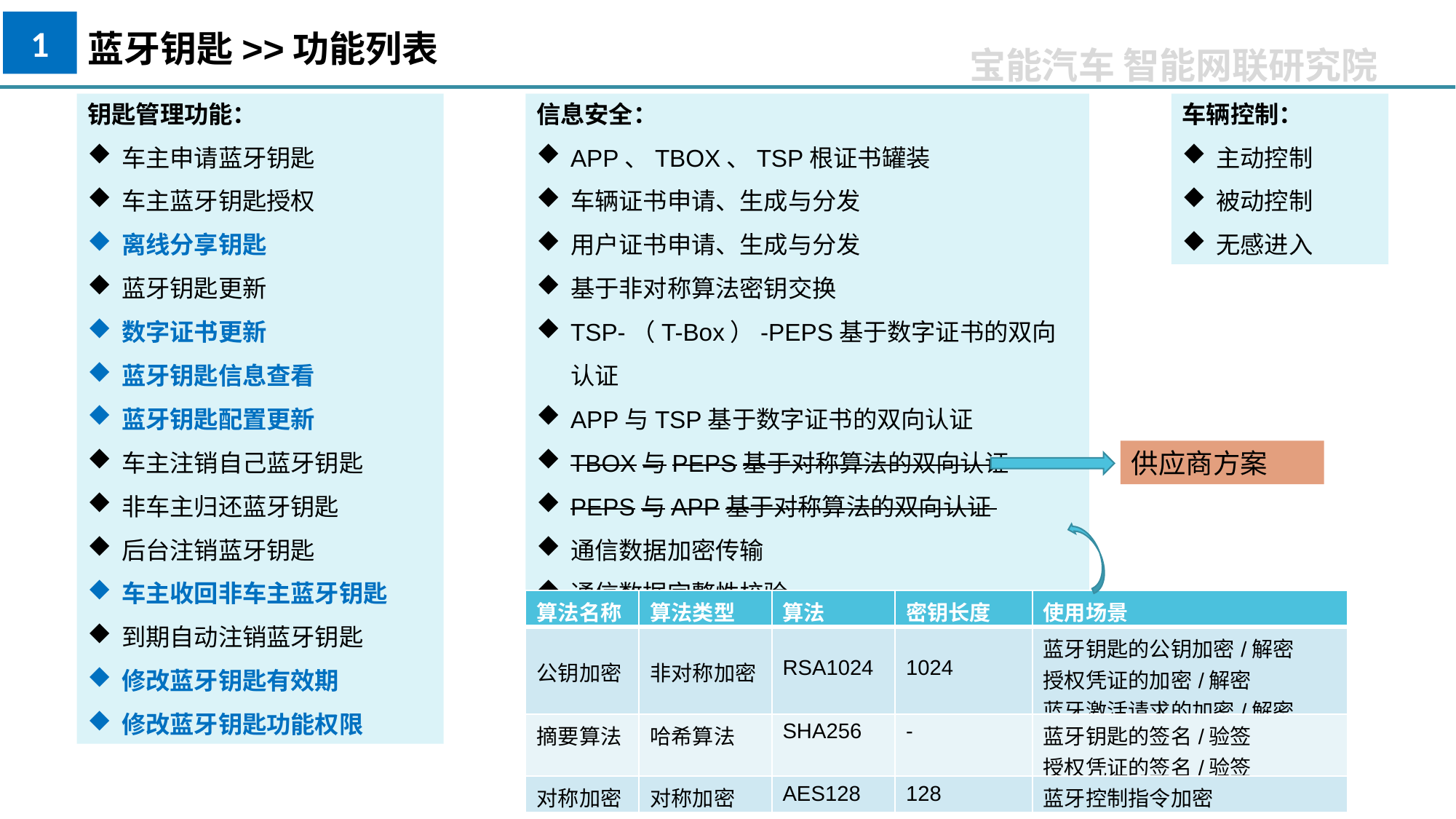

1
蓝牙钥匙>>功能列表

钥匙管理功能：
车主申请蓝牙钥匙
车主蓝牙钥匙授权
离线分享钥匙
蓝牙钥匙更新
数字证书更新
蓝牙钥匙信息查看
蓝牙钥匙配置更新
车主注销自己蓝牙钥匙
非车主归还蓝牙钥匙
后台注销蓝牙钥匙
车主收回非车主蓝牙钥匙
到期自动注销蓝牙钥匙
修改蓝牙钥匙有效期
修改蓝牙钥匙功能权限
信息安全：
APP、TBOX、TSP根证书罐装
车辆证书申请、生成与分发
用户证书申请、生成与分发
基于非对称算法密钥交换
TSP-（T-Box）-PEPS基于数字证书的双向认证
APP与TSP基于数字证书的双向认证
TBOX与PEPS基于对称算法的双向认证
PEPS与APP基于对称算法的双向认证
通信数据加密传输
通信数据完整性校验
车辆控制：
主动控制
被动控制
无感进入
供应商方案

| 算法名称 | 算法类型 | 算法 | 密钥长度 | 使用场景 |
| --- | --- | --- | --- | --- |
| 公钥加密 | 非对称加密 | RSA1024 | 1024 | 蓝牙钥匙的公钥加密/解密 授权凭证的加密/解密 蓝牙激活请求的加密/解密 |
| 摘要算法 | 哈希算法 | SHA256 | - | 蓝牙钥匙的签名/验签 授权凭证的签名/验签 |
| 对称加密 | 对称加密 | AES128 | 128 | 蓝牙控制指令加密 |